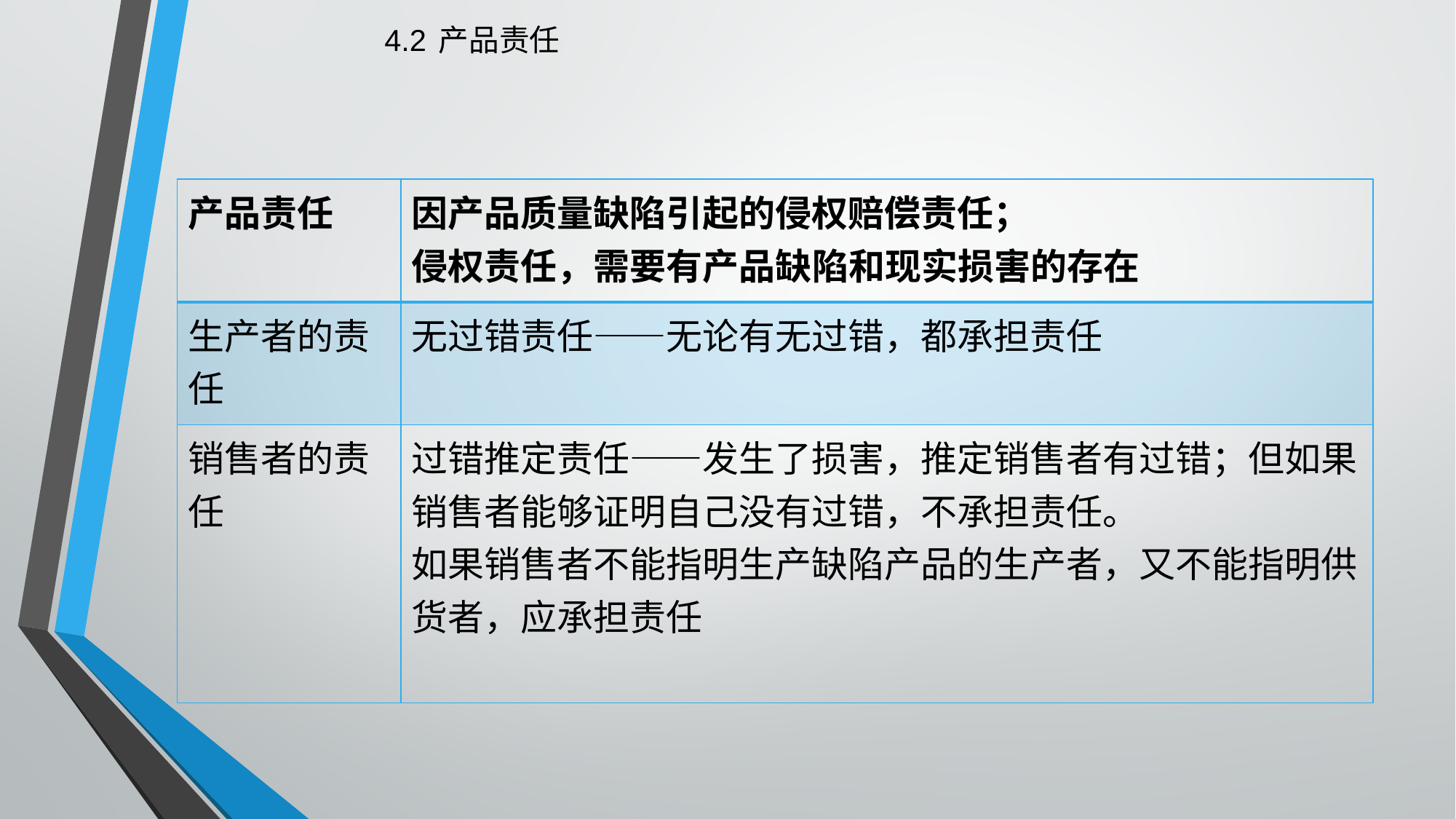

# 4.2 产品责任
| 产品责任 | 因产品质量缺陷引起的侵权赔偿责任； 侵权责任，需要有产品缺陷和现实损害的存在 |
| --- | --- |
| 生产者的责任 | 无过错责任——无论有无过错，都承担责任 |
| 销售者的责任 | 过错推定责任——发生了损害，推定销售者有过错；但如果销售者能够证明自己没有过错，不承担责任。 如果销售者不能指明生产缺陷产品的生产者，又不能指明供货者，应承担责任 |